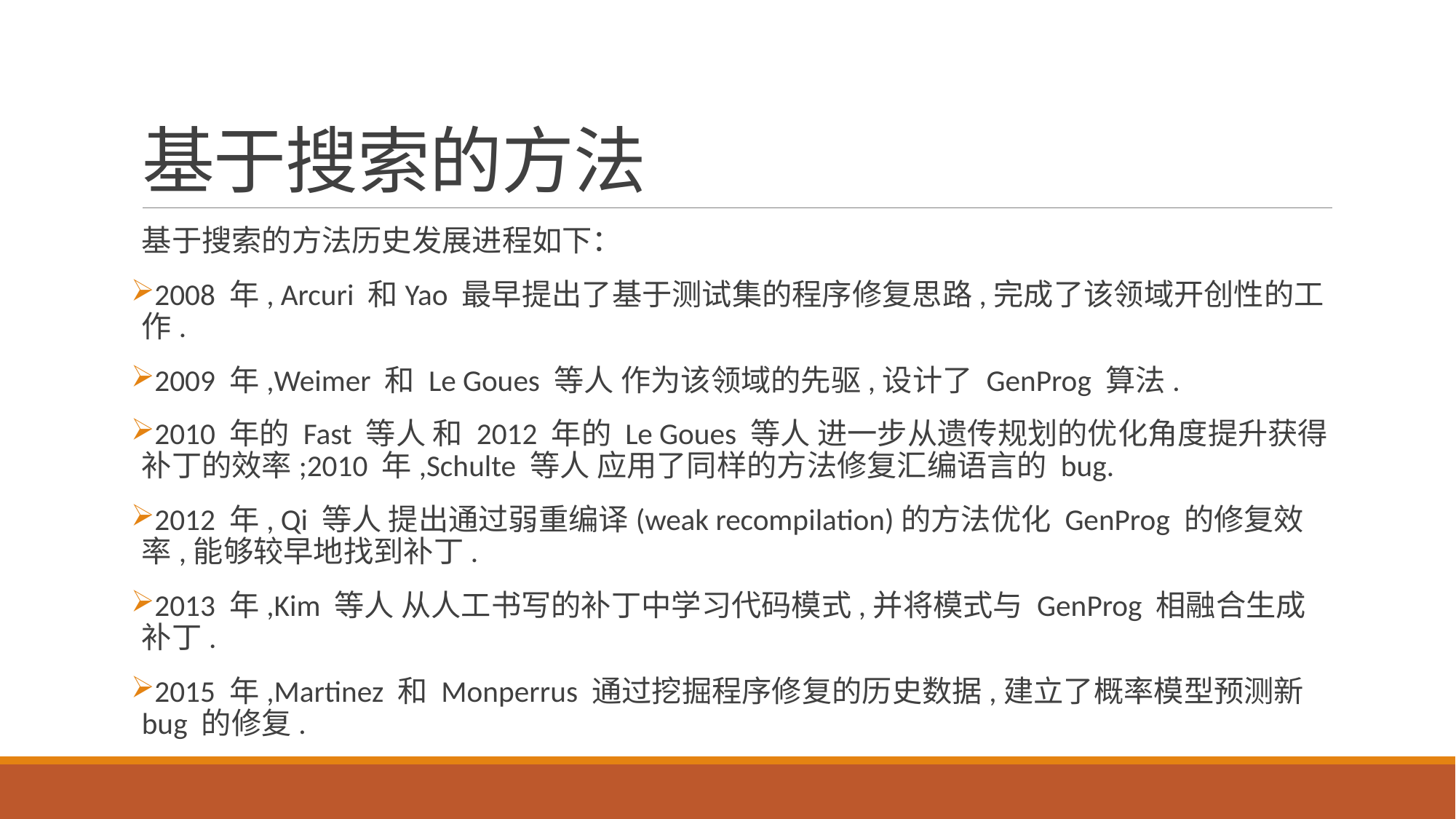

# 基于搜索的方法
基于搜索的方法历史发展进程如下：
2008 年, Arcuri 和Yao 最早提出了基于测试集的程序修复思路,完成了该领域开创性的工作.
2009 年,Weimer 和 Le Goues 等人 作为该领域的先驱,设计了 GenProg 算法.
2010 年的 Fast 等人 和 2012 年的 Le Goues 等人 进一步从遗传规划的优化角度提升获得补丁的效率;2010 年,Schulte 等人 应用了同样的方法修复汇编语言的 bug.
2012 年, Qi 等人 提出通过弱重编译(weak recompilation)的方法优化 GenProg 的修复效率,能够较早地找到补丁.
2013 年,Kim 等人 从人工书写的补丁中学习代码模式,并将模式与 GenProg 相融合生成补丁.
2015 年,Martinez 和 Monperrus 通过挖掘程序修复的历史数据,建立了概率模型预测新 bug 的修复.